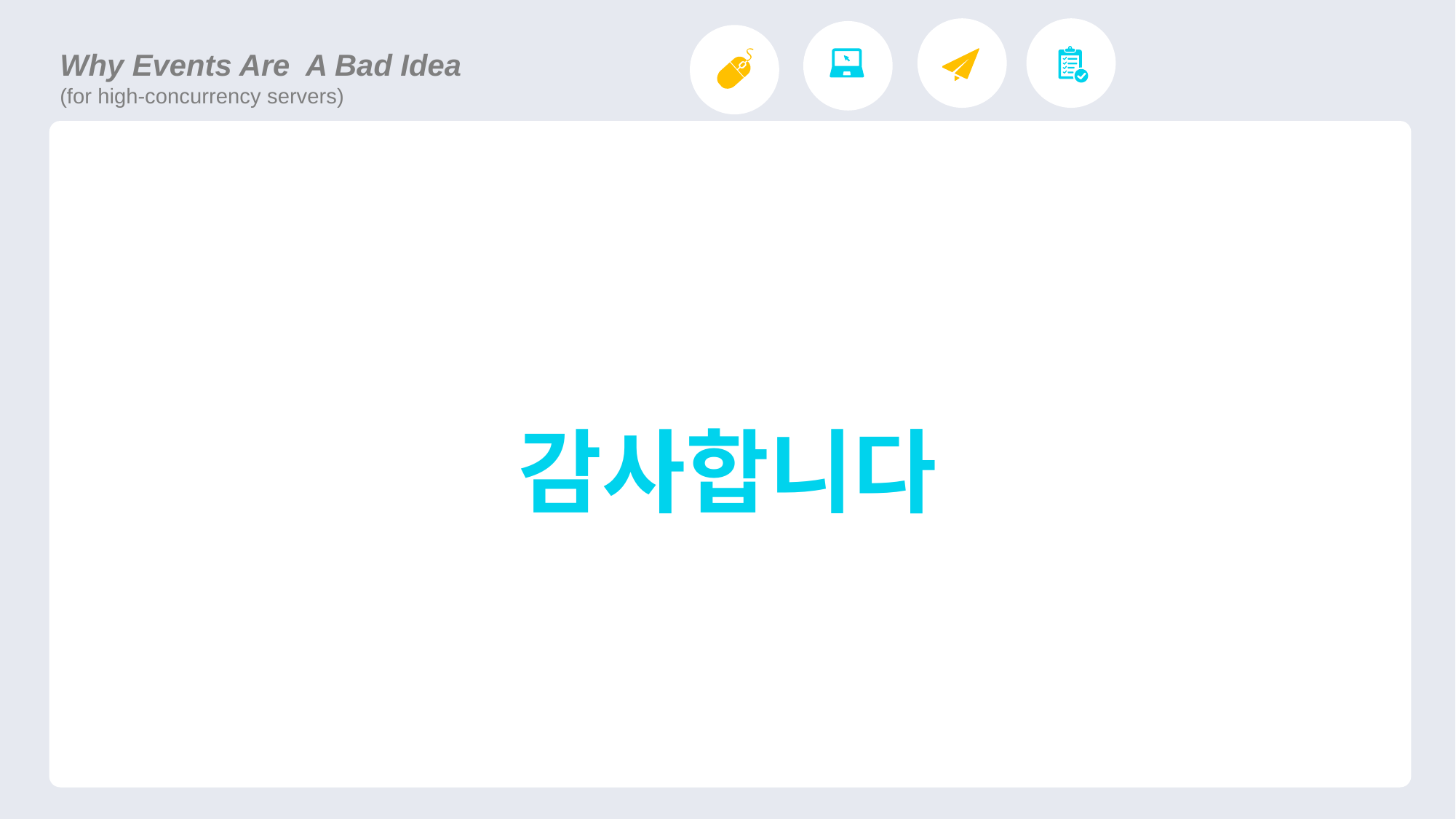

Why Events Are  A Bad Idea
(for high-concurrency servers)

감사합니다